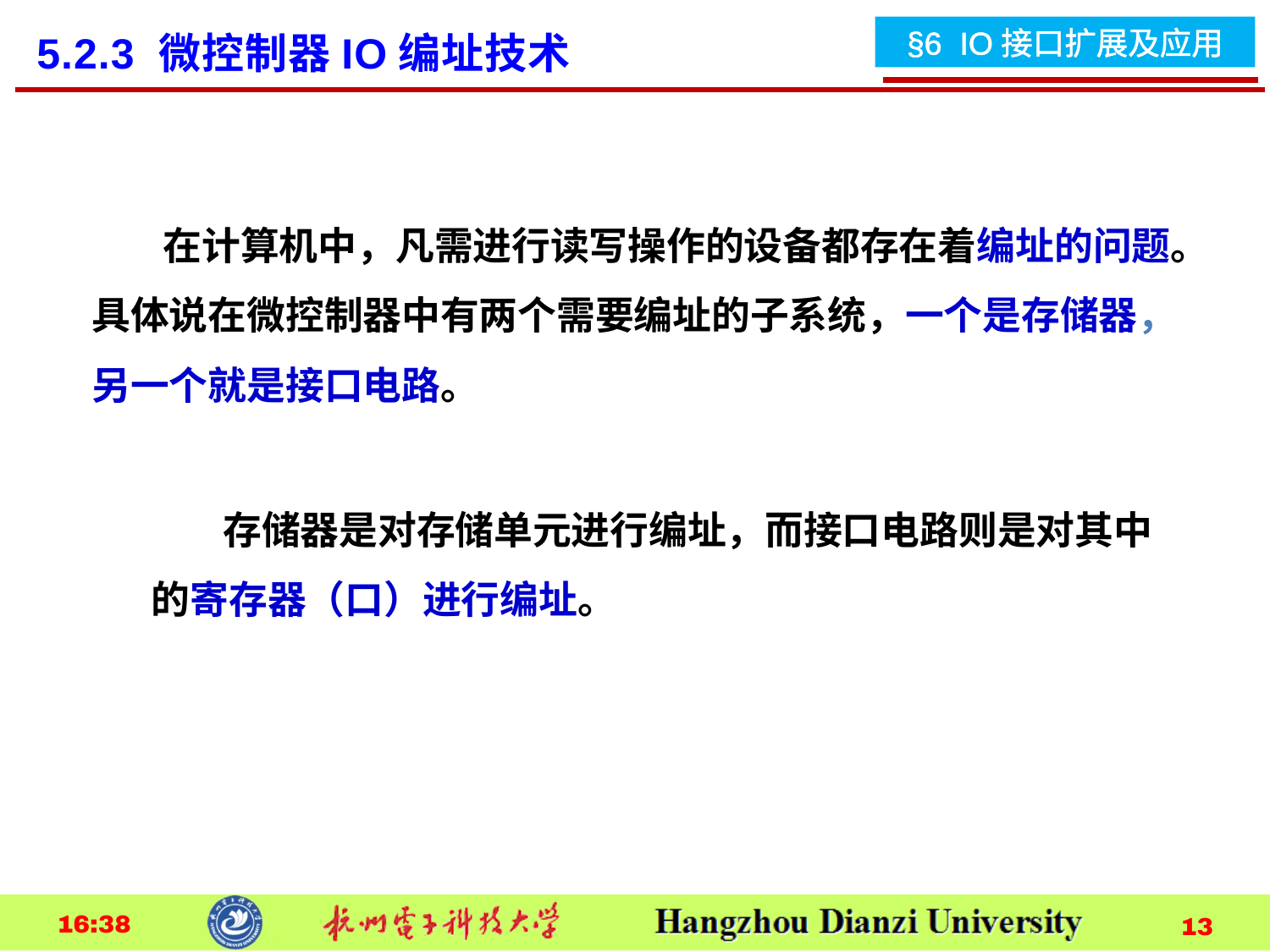

5.2.3 微控制器IO编址技术
       在计算机中，凡需进行读写操作的设备都存在着编址的问题。具体说在微控制器中有两个需要编址的子系统，一个是存储器，另一个就是接口电路。
       存储器是对存储单元进行编址，而接口电路则是对其中的寄存器（口）进行编址。